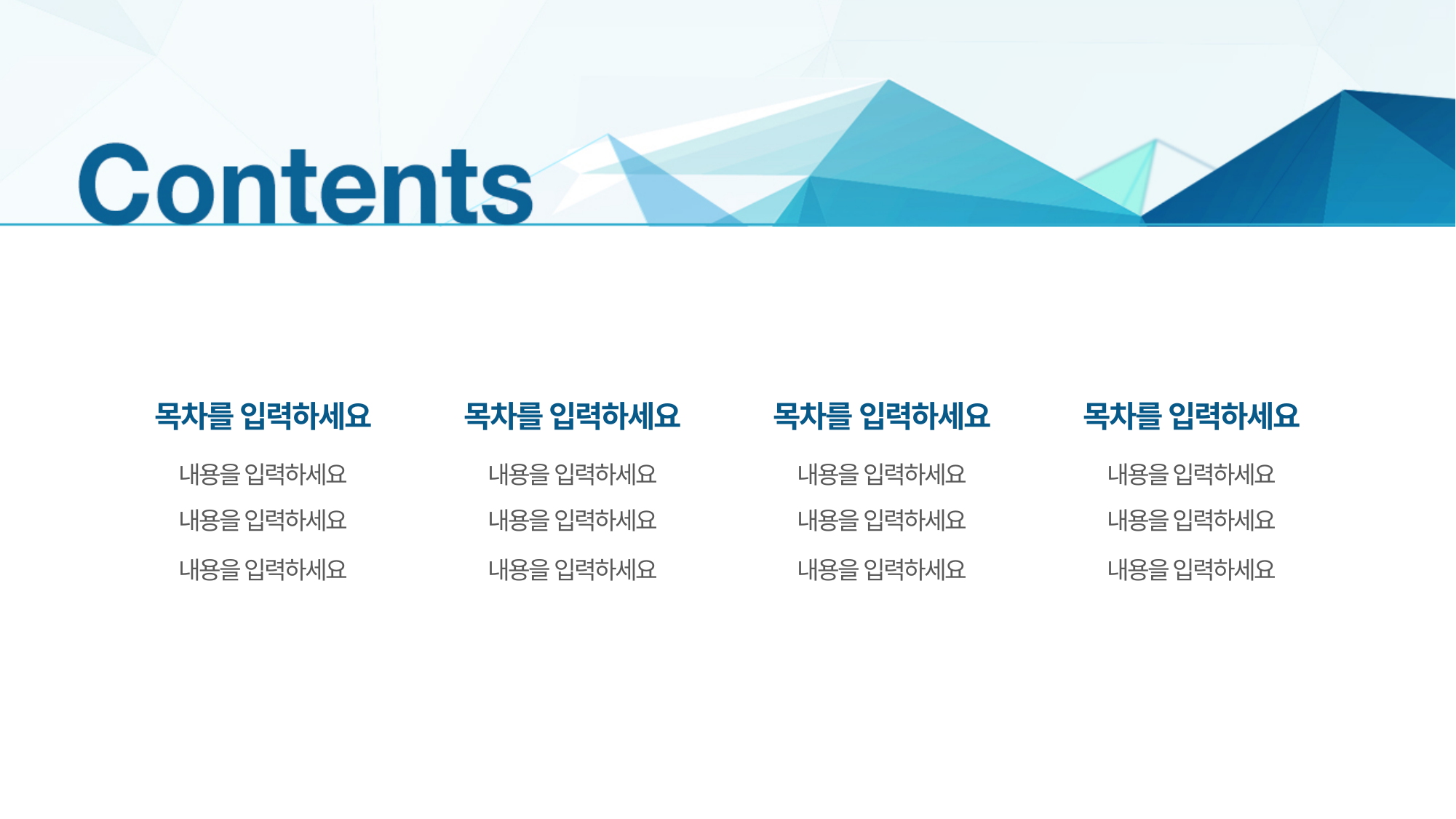

목차를 입력하세요
내용을 입력하세요
내용을 입력하세요
내용을 입력하세요
목차를 입력하세요
내용을 입력하세요
내용을 입력하세요
내용을 입력하세요
목차를 입력하세요
내용을 입력하세요
내용을 입력하세요
내용을 입력하세요
목차를 입력하세요
내용을 입력하세요
내용을 입력하세요
내용을 입력하세요